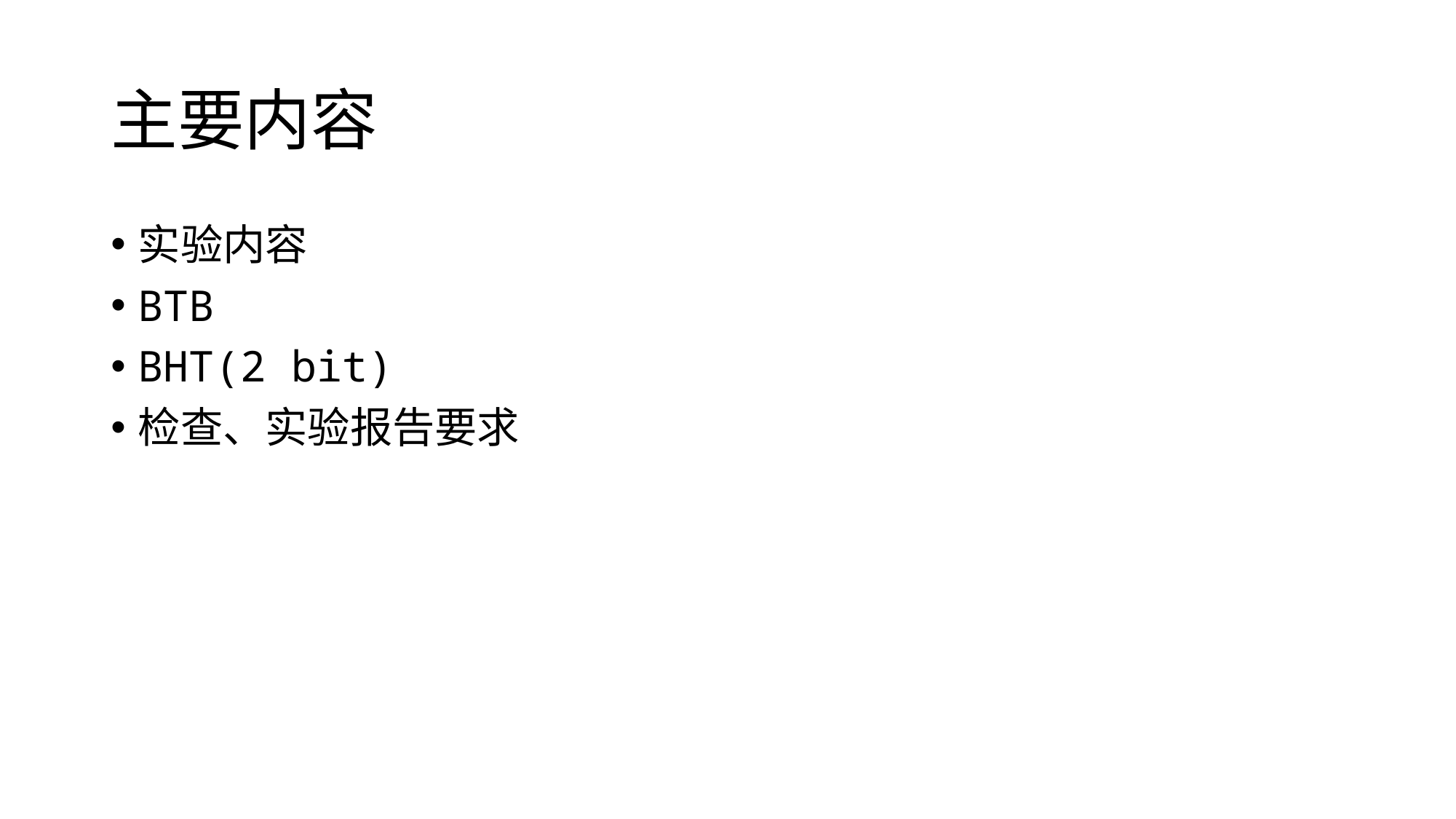

# 主要内容
实验内容
BTB
BHT(2 bit)
检查、实验报告要求